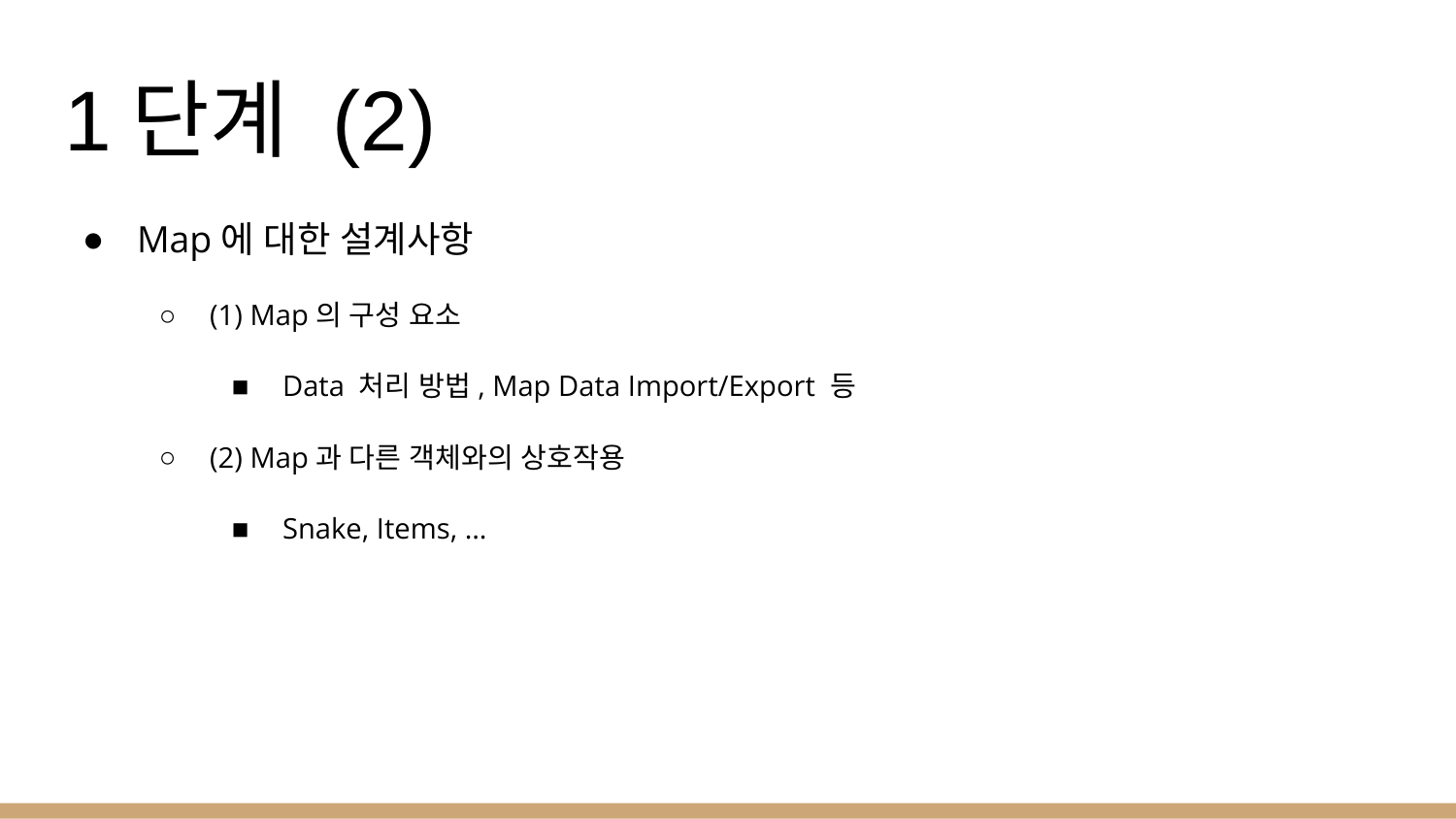

# 1단계 (2)
Map에 대한 설계사항
(1) Map의 구성 요소
Data 처리 방법, Map Data Import/Export 등
(2) Map과 다른 객체와의 상호작용
Snake, Items, …